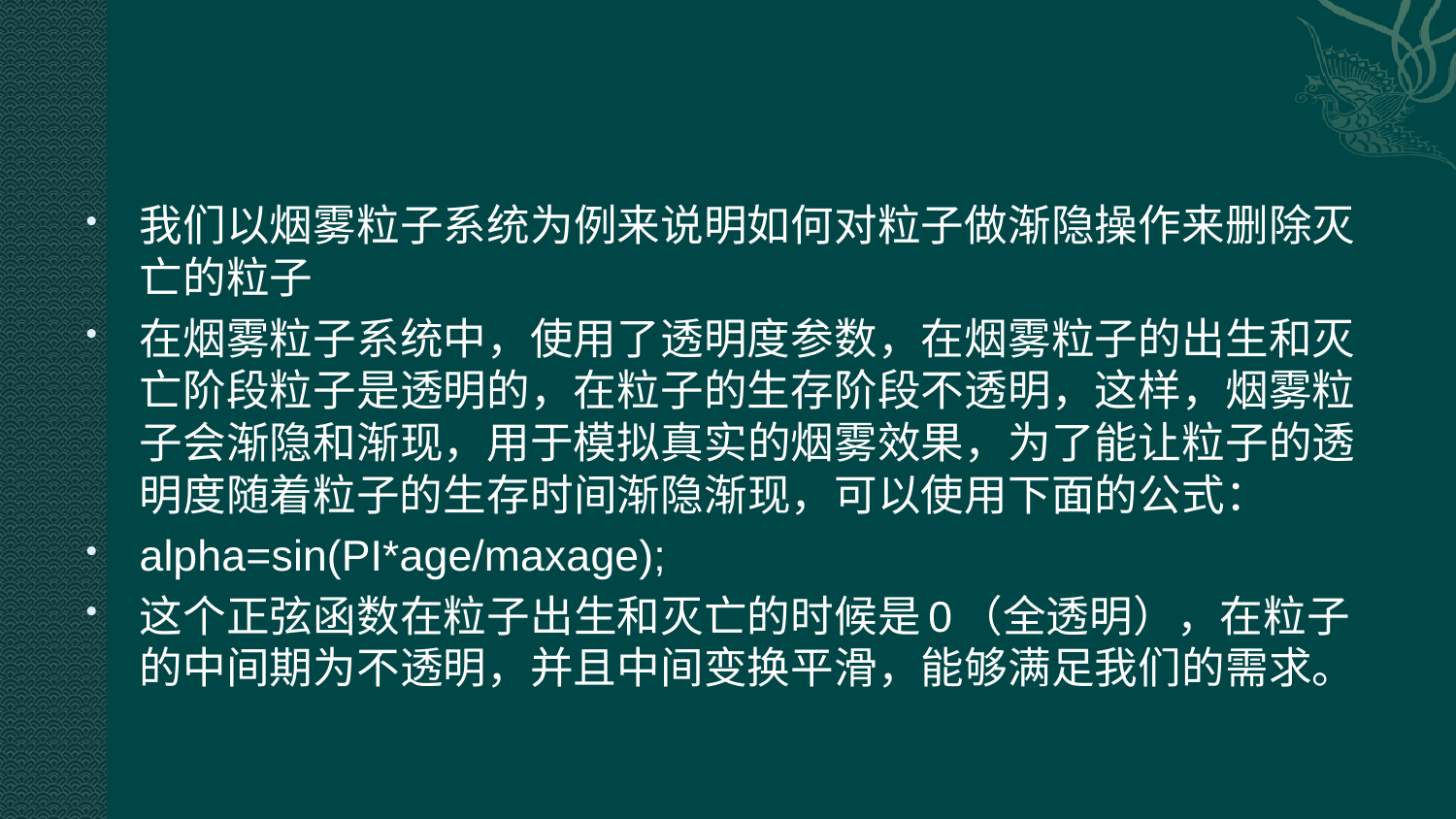

#
我们以烟雾粒子系统为例来说明如何对粒子做渐隐操作来删除灭亡的粒子
在烟雾粒子系统中，使用了透明度参数，在烟雾粒子的出生和灭亡阶段粒子是透明的，在粒子的生存阶段不透明，这样，烟雾粒子会渐隐和渐现，用于模拟真实的烟雾效果，为了能让粒子的透明度随着粒子的生存时间渐隐渐现，可以使用下面的公式：
alpha=sin(PI*age/maxage);
这个正弦函数在粒子出生和灭亡的时候是0（全透明），在粒子的中间期为不透明，并且中间变换平滑，能够满足我们的需求。